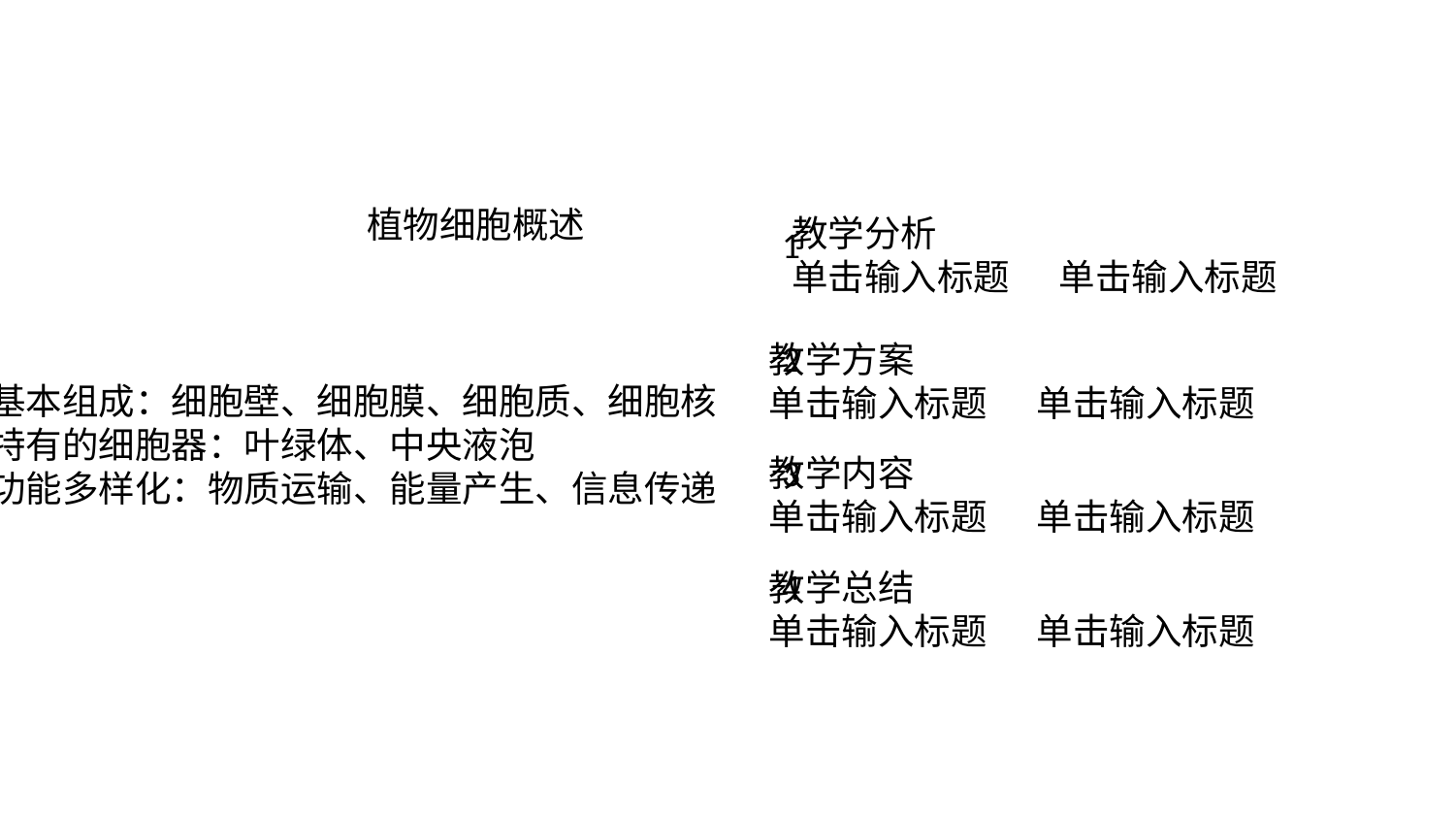

植物细胞概述
教学分析
单击输入标题      单击输入标题

1
2
教学方案
单击输入标题      单击输入标题
基本组成：细胞壁、细胞膜、细胞质、细胞核
特有的细胞器：叶绿体、中央液泡
功能多样化：物质运输、能量产生、信息传递
3
教学内容
单击输入标题      单击输入标题
4
教学总结
单击输入标题      单击输入标题